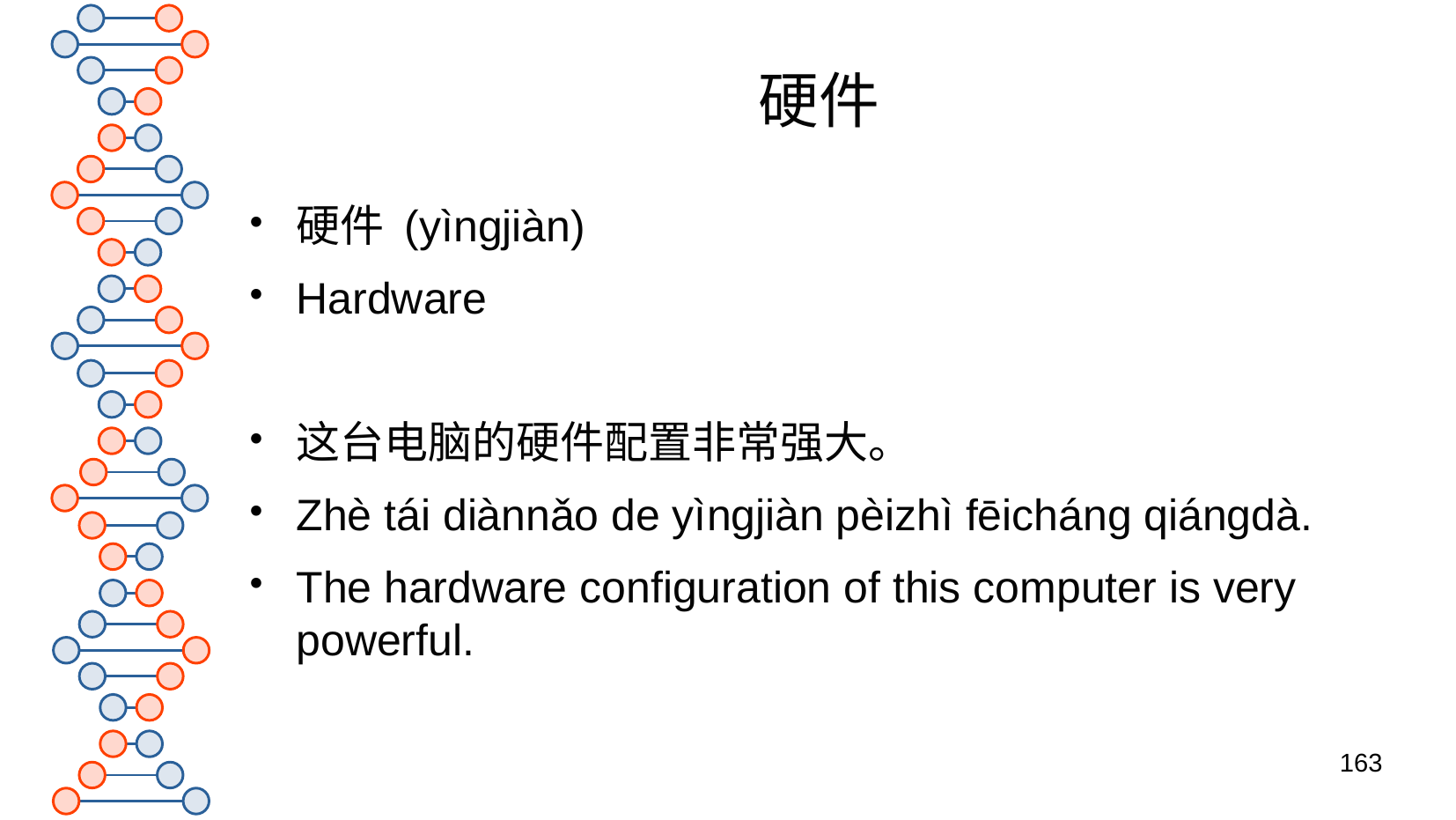

# 硬件
硬件 (yìngjiàn)
Hardware

这台电脑的硬件配置非常强大。
Zhè tái diànnǎo de yìngjiàn pèizhì fēicháng qiángdà.
The hardware configuration of this computer is very powerful.

163